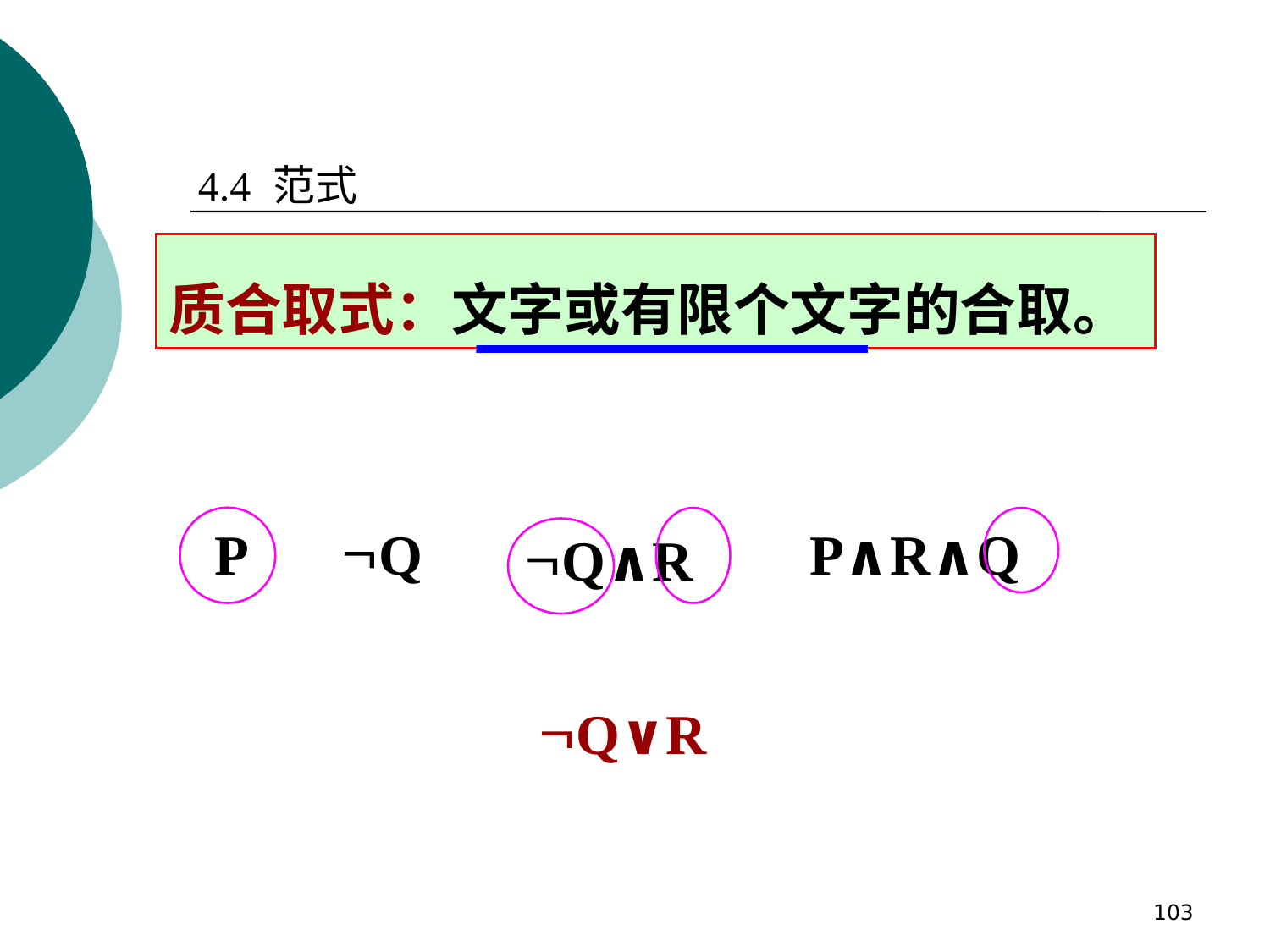

4.4 范式
质合取式：文字或有限个文字的合取。

P
¬Q
P∧R∧Q
¬Q∧R

¬Q∨R

103